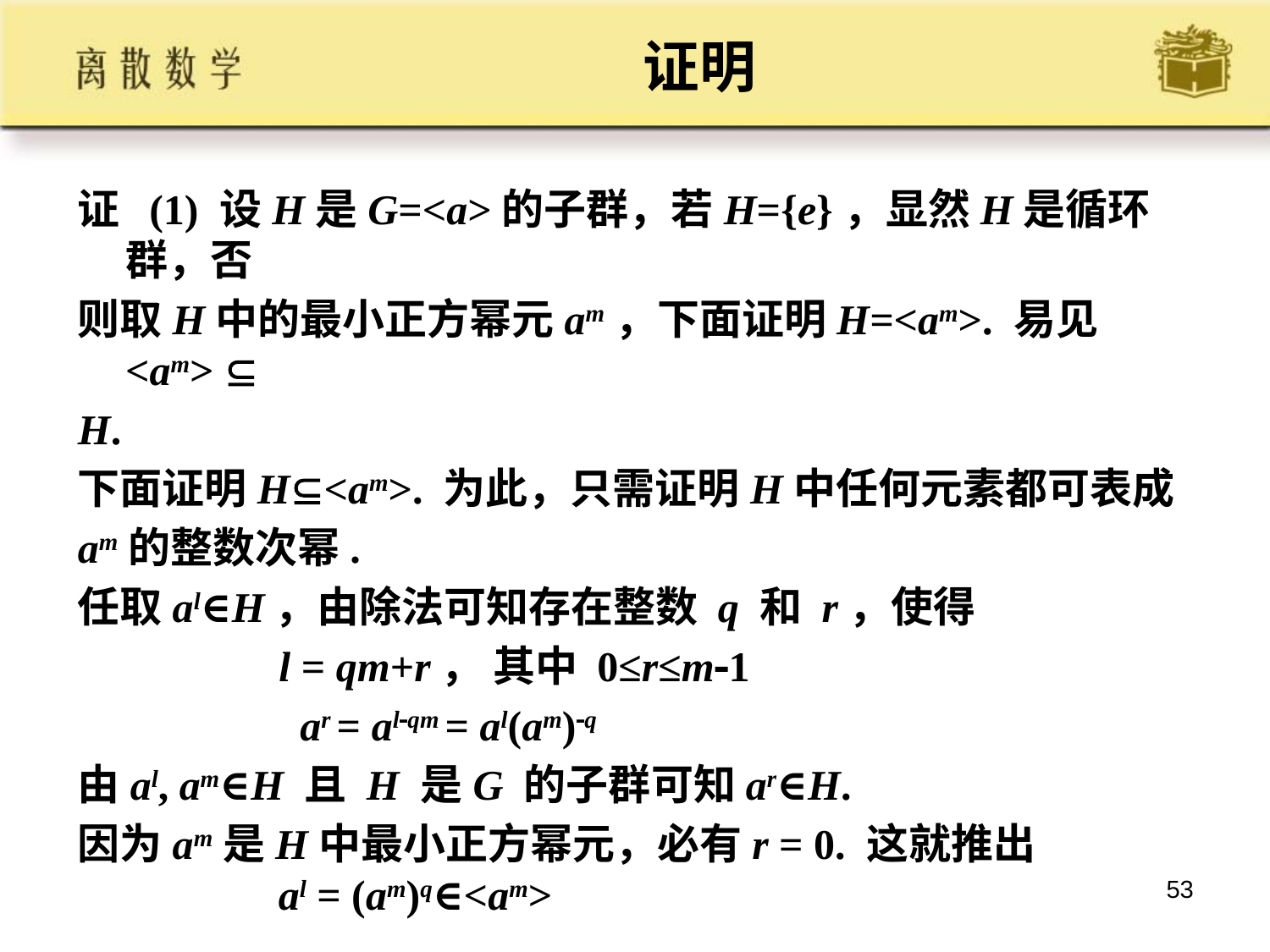

# 证明
证  (1) 设H是G=<a>的子群，若H={e}，显然H是循环群，否
则取H中的最小正方幂元am，下面证明H=<am>. 易见<am> ⊆
H.
下面证明H⊆<am>. 为此，只需证明H中任何元素都可表成
am的整数次幂.
任取al∈H，由除法可知存在整数 q 和 r，使得
                   l = qm+r， 其中 0≤r≤m−1
                     ar = al−qm = al(am)−q
由al, am∈H 且 H 是G 的子群可知ar∈H.
因为am是H中最小正方幂元，必有r = 0. 这就推出
               al = (am)q∈<am>
53